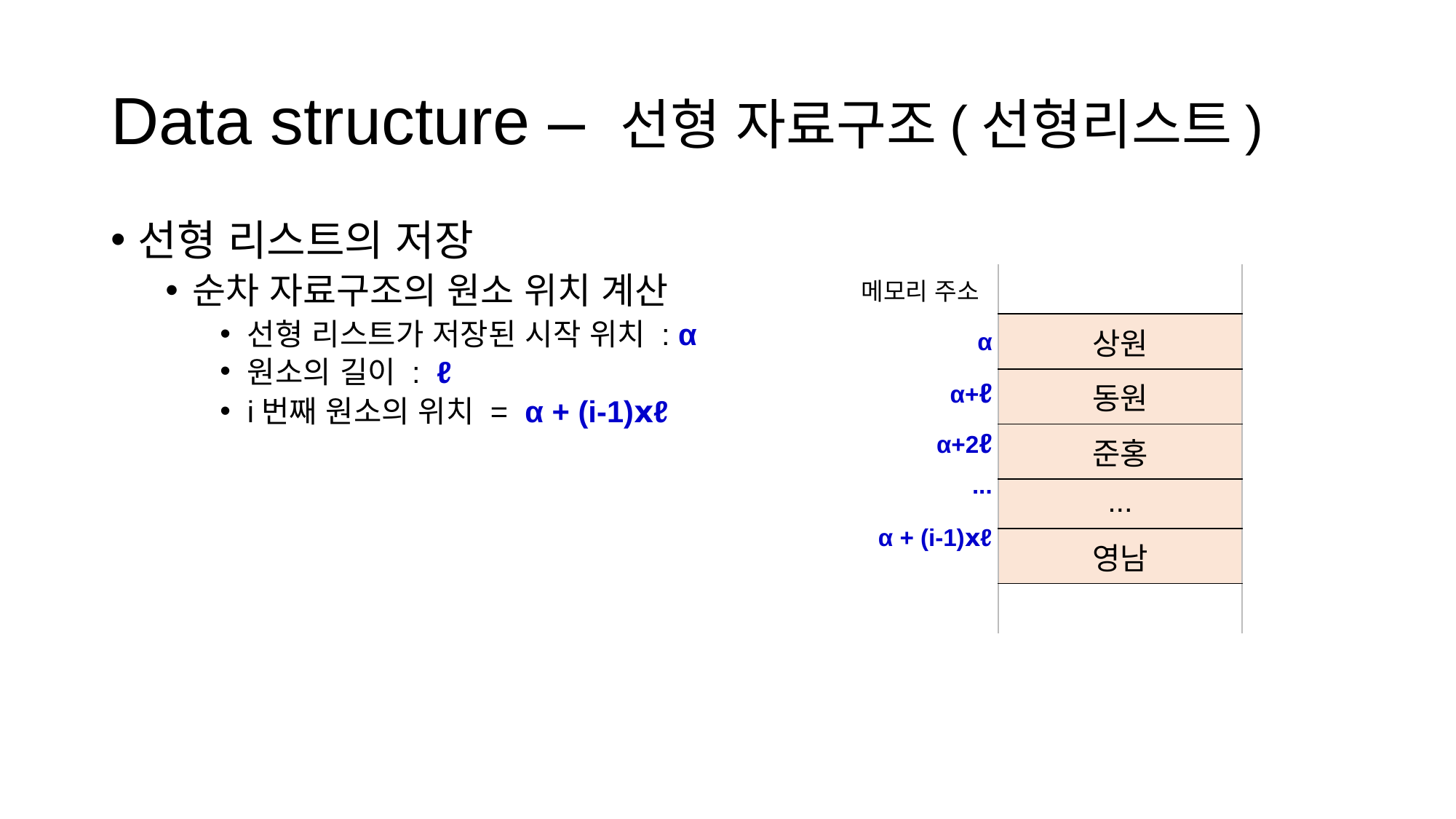

# Data structure – 선형 자료구조(선형리스트)
선형 리스트의 저장
순차 자료구조의 원소 위치 계산
선형 리스트가 저장된 시작 위치 : α
원소의 길이 :  ℓ
i번째 원소의 위치 =  α + (i-1)ⅹℓ

|  |
| --- |
| 상원 |
| 동원 |
| 준홍 |
| ... |
| 영남 |
|  |
메모리 주소
α
α+ℓ
α+2ℓ
...
α + (i-1)ⅹℓ